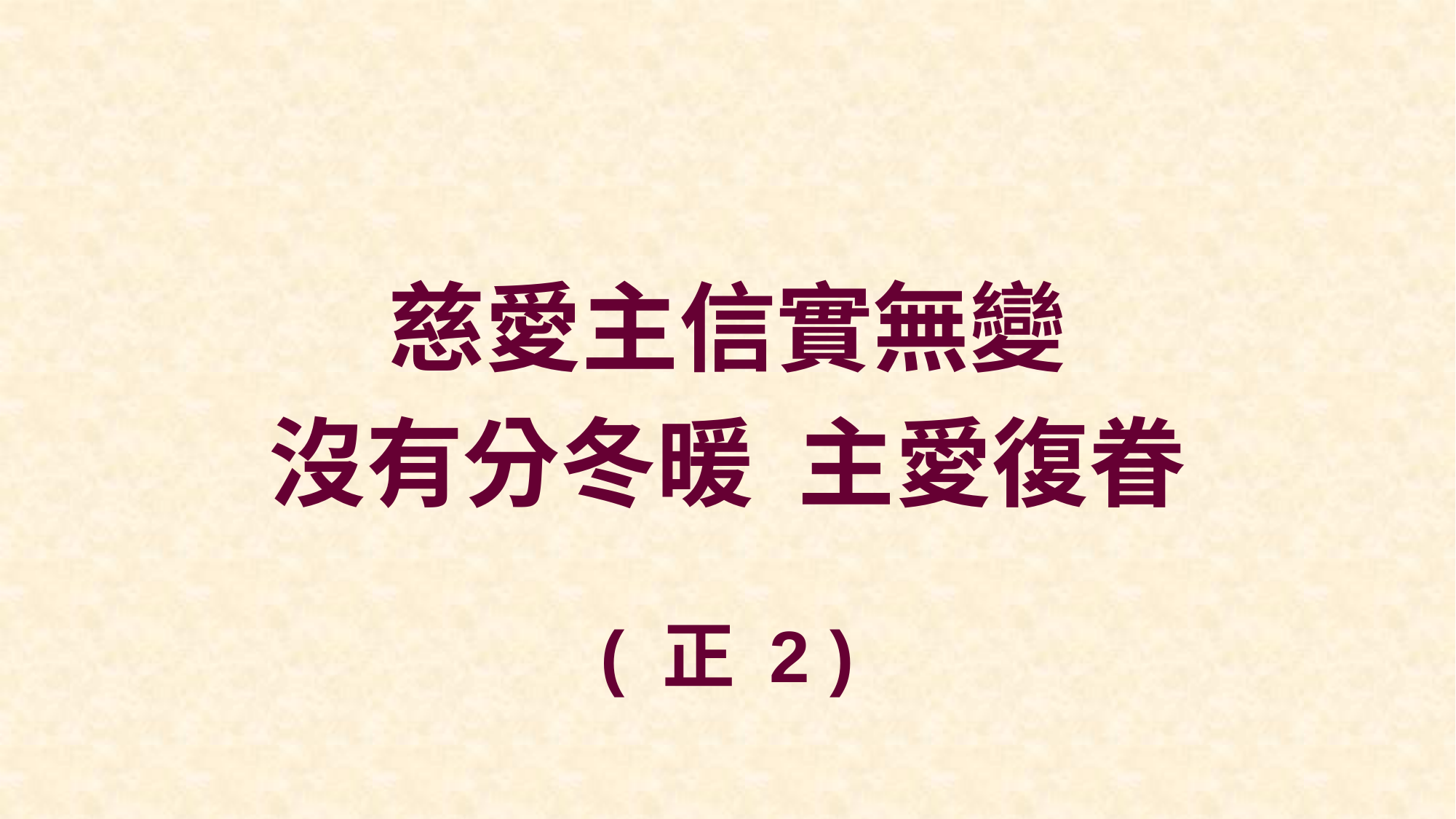

慈愛主信實無變
沒有分冬暖  主愛復眷
( 正 2 )